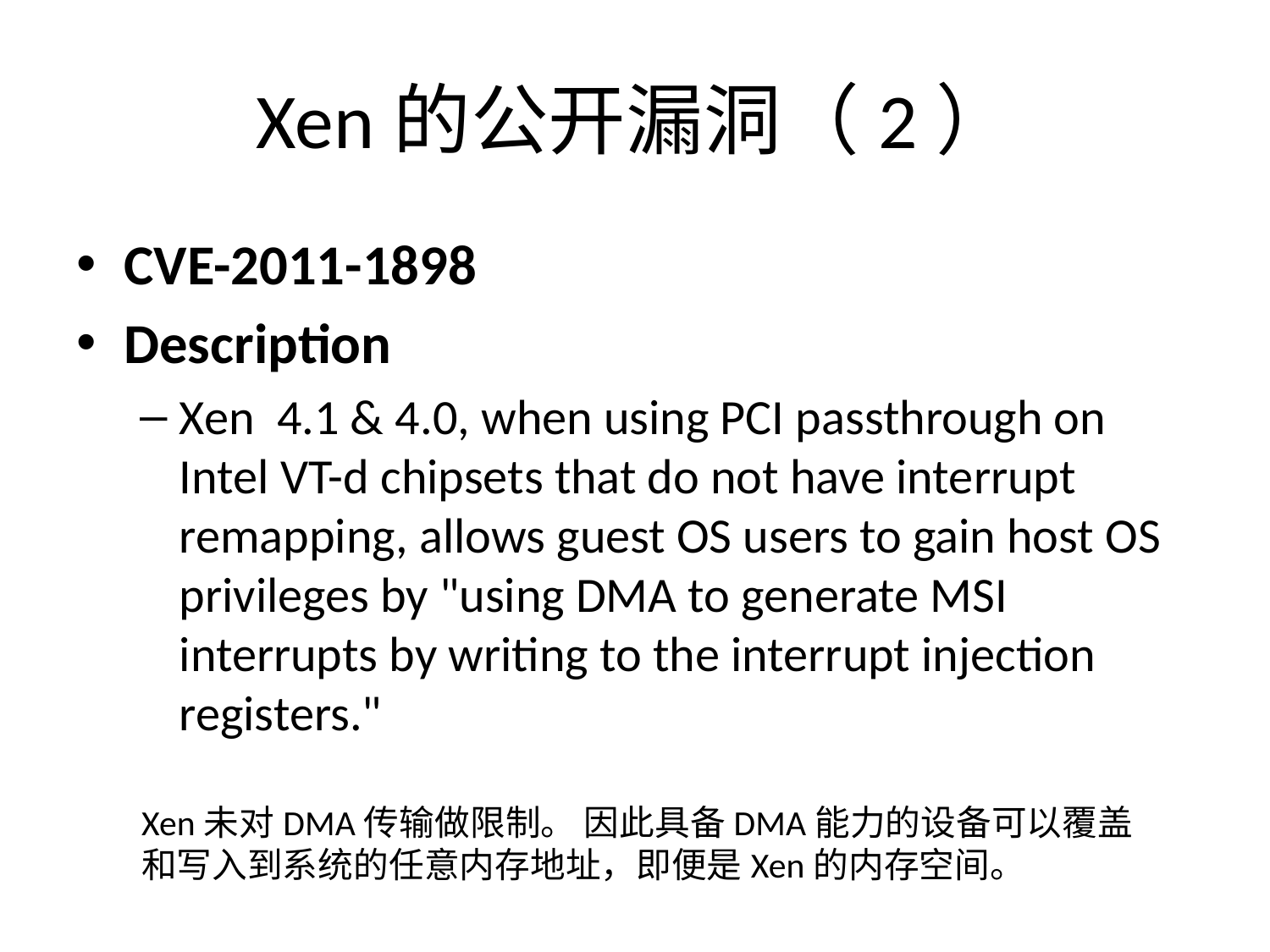

# Xen的公开漏洞（2）
CVE-2011-1898
Description
Xen  4.1 & 4.0, when using PCI passthrough on Intel VT-d chipsets that do not have interrupt remapping, allows guest OS users to gain host OS privileges by "using DMA to generate MSI interrupts by writing to the interrupt injection registers."
Xen未对DMA传输做限制。 因此具备DMA能力的设备可以覆盖和写入到系统的任意内存地址，即便是Xen的内存空间。